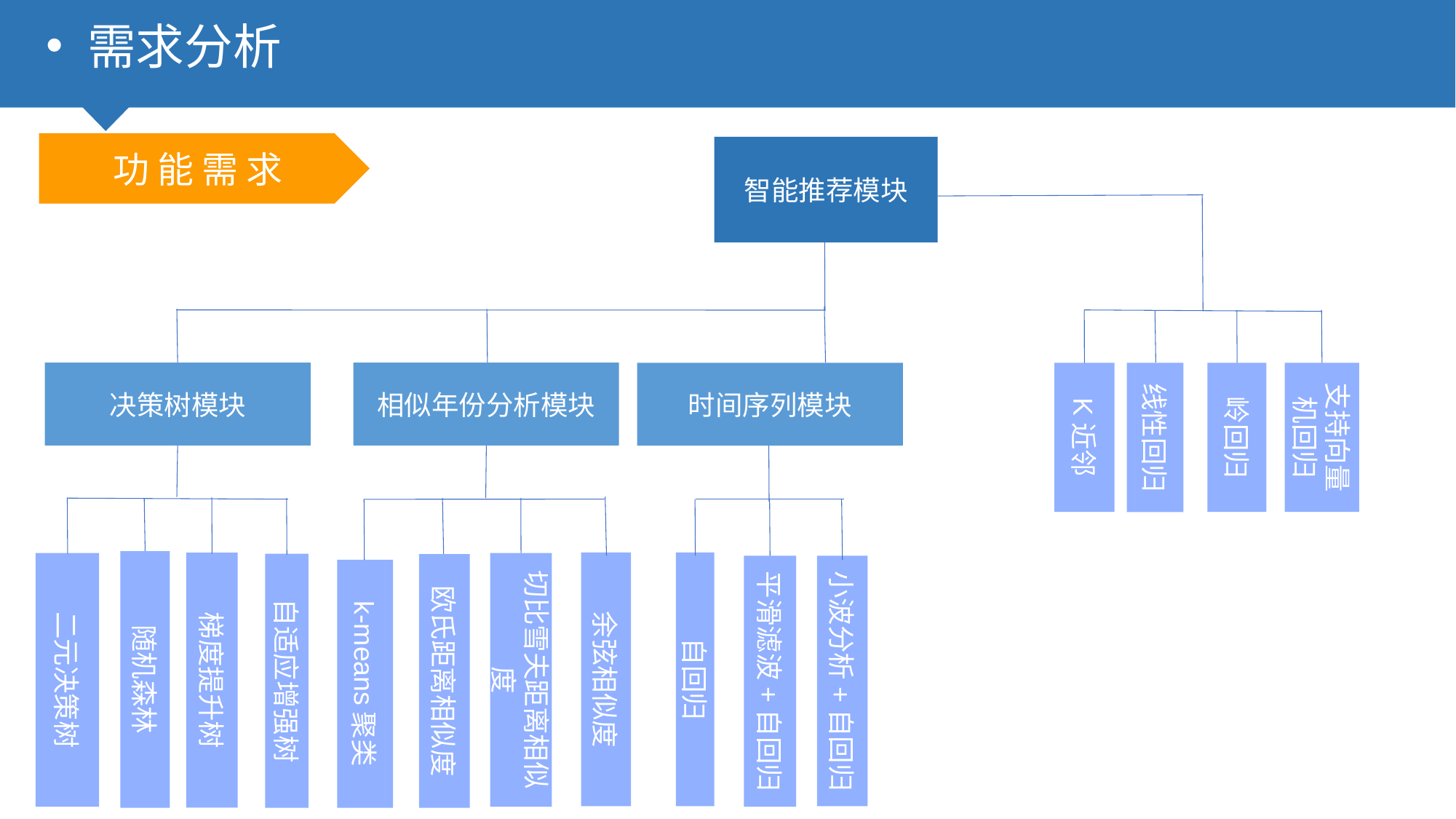

需求分析

智能推荐模块
功 能 需 求
决策树模块
相似年份分析模块
时间序列模块
K近邻
线性回归
岭回归
支持向量机回归
随机森林
余弦相似度
自回归
梯度提升树
切比雪夫距离相似度
二元决策树
自适应增强树
欧氏距离相似度
平滑滤波+自回归
小波分析+自回归
k-means聚类